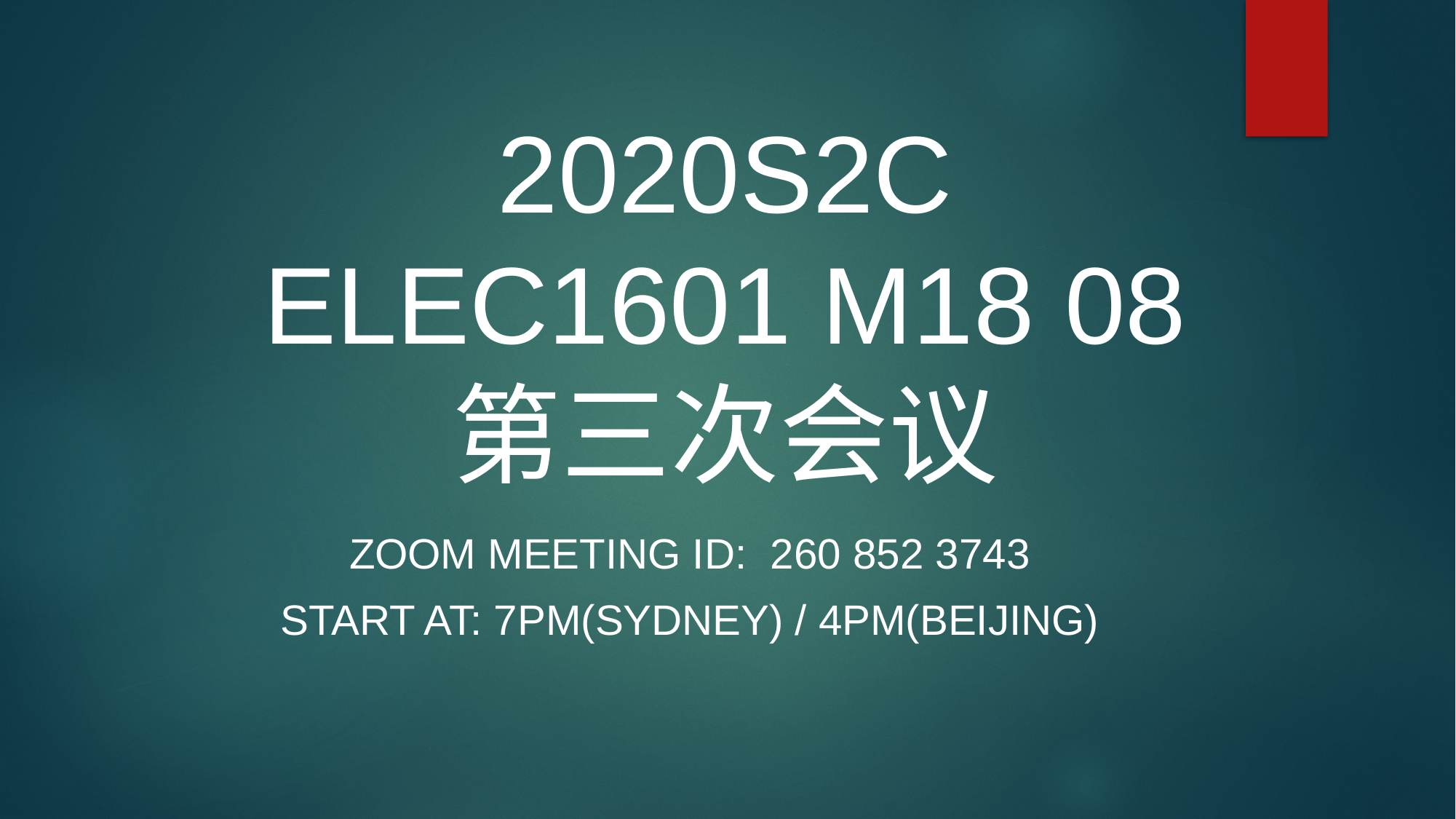

# 2020S2C ELEC1601 M18 08 第三次会议
Zoom meeting ID:  260 852 3743
Start at: 7PM(Sydney) / 4PM(Beijing)